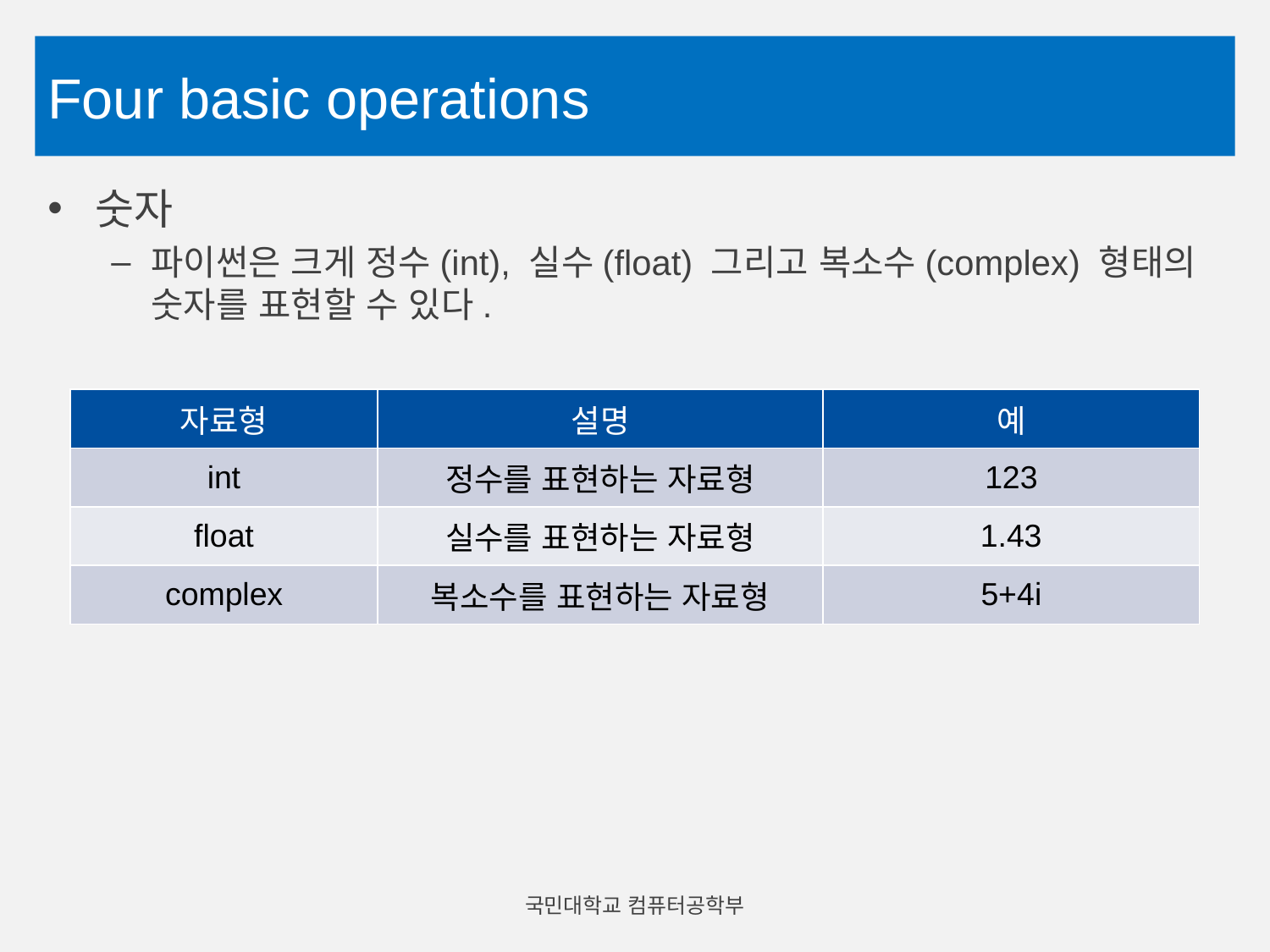

# Four basic operations
숫자
파이썬은 크게 정수(int), 실수(float) 그리고 복소수(complex) 형태의 숫자를 표현할 수 있다.
| 자료형 | 설명 | 예 |
| --- | --- | --- |
| int | 정수를 표현하는 자료형 | 123 |
| float | 실수를 표현하는 자료형 | 1.43 |
| complex | 복소수를 표현하는 자료형 | 5+4i |
국민대학교 컴퓨터공학부